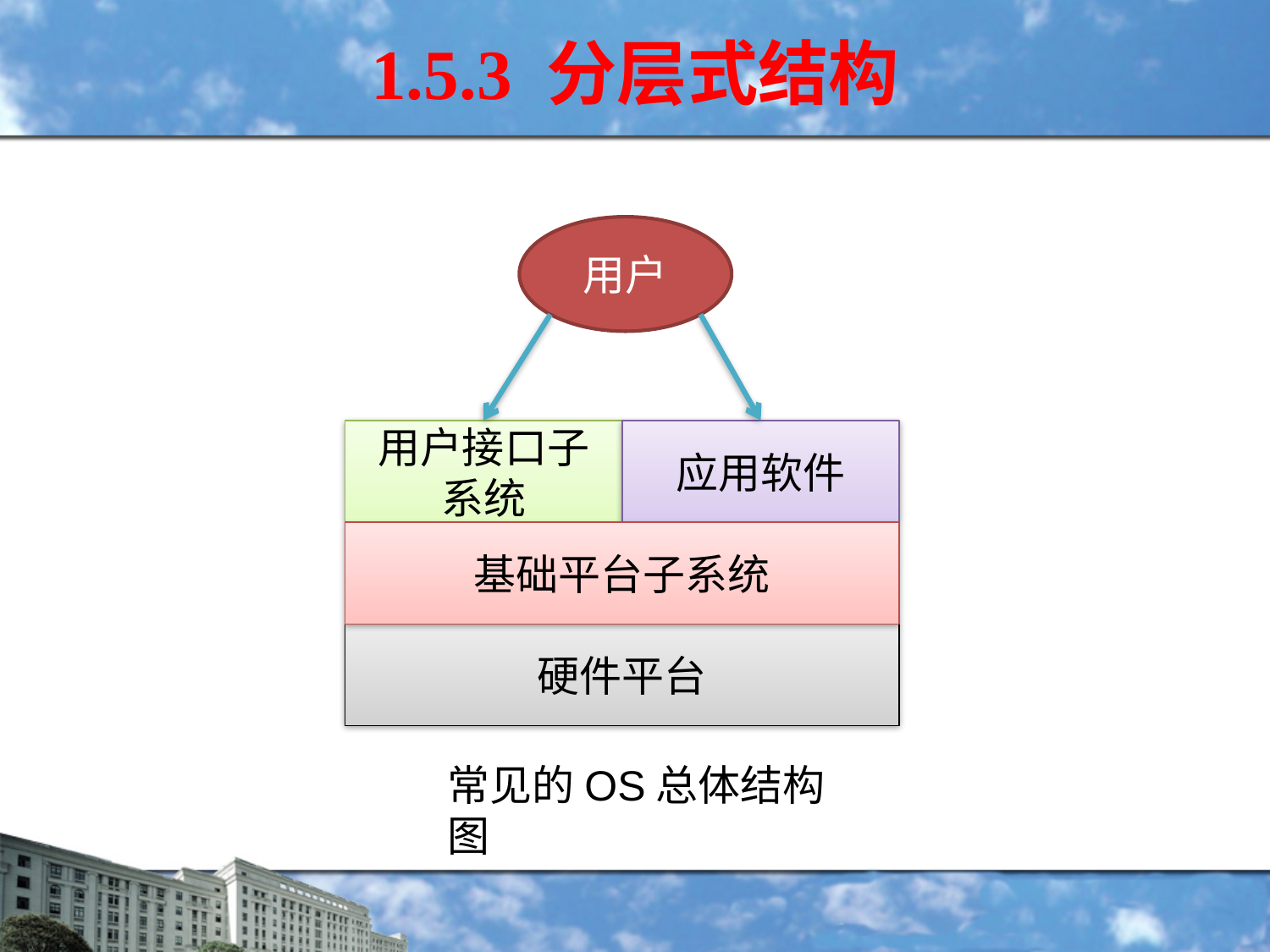

# 1.5.3 分层式结构

用户
用户接口子系统
应用软件
基础平台子系统
硬件平台
常见的OS总体结构图